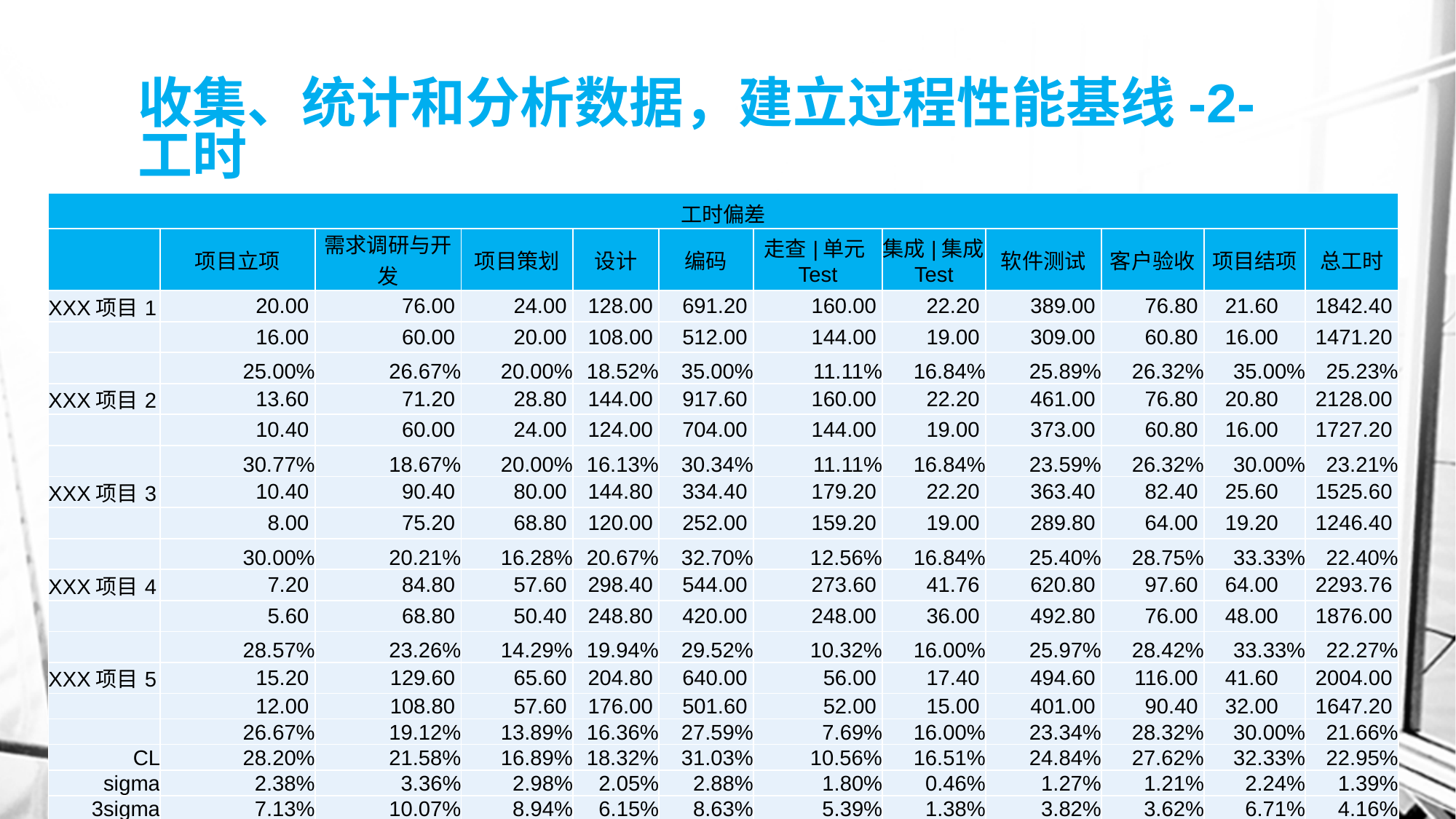

# 收集、统计和分析数据，建立过程性能基线-2-工时
| 工时偏差 |  |  |  |  |  |  |  |  |  |  |  |
| --- | --- | --- | --- | --- | --- | --- | --- | --- | --- | --- | --- |
|  | 项目立项 | 需求调研与开发 | 项目策划 | 设计 | 编码 | 走查|单元Test | 集成|集成Test | 软件测试 | 客户验收 | 项目结项 | 总工时 |
| XXX项目1 | 20.00 | 76.00 | 24.00 | 128.00 | 691.20 | 160.00 | 22.20 | 389.00 | 76.80 | 21.60 | 1842.40 |
|  | 16.00 | 60.00 | 20.00 | 108.00 | 512.00 | 144.00 | 19.00 | 309.00 | 60.80 | 16.00 | 1471.20 |
|  | 25.00% | 26.67% | 20.00% | 18.52% | 35.00% | 11.11% | 16.84% | 25.89% | 26.32% | 35.00% | 25.23% |
| XXX项目2 | 13.60 | 71.20 | 28.80 | 144.00 | 917.60 | 160.00 | 22.20 | 461.00 | 76.80 | 20.80 | 2128.00 |
|  | 10.40 | 60.00 | 24.00 | 124.00 | 704.00 | 144.00 | 19.00 | 373.00 | 60.80 | 16.00 | 1727.20 |
|  | 30.77% | 18.67% | 20.00% | 16.13% | 30.34% | 11.11% | 16.84% | 23.59% | 26.32% | 30.00% | 23.21% |
| XXX项目3 | 10.40 | 90.40 | 80.00 | 144.80 | 334.40 | 179.20 | 22.20 | 363.40 | 82.40 | 25.60 | 1525.60 |
|  | 8.00 | 75.20 | 68.80 | 120.00 | 252.00 | 159.20 | 19.00 | 289.80 | 64.00 | 19.20 | 1246.40 |
|  | 30.00% | 20.21% | 16.28% | 20.67% | 32.70% | 12.56% | 16.84% | 25.40% | 28.75% | 33.33% | 22.40% |
| XXX项目4 | 7.20 | 84.80 | 57.60 | 298.40 | 544.00 | 273.60 | 41.76 | 620.80 | 97.60 | 64.00 | 2293.76 |
|  | 5.60 | 68.80 | 50.40 | 248.80 | 420.00 | 248.00 | 36.00 | 492.80 | 76.00 | 48.00 | 1876.00 |
|  | 28.57% | 23.26% | 14.29% | 19.94% | 29.52% | 10.32% | 16.00% | 25.97% | 28.42% | 33.33% | 22.27% |
| XXX项目5 | 15.20 | 129.60 | 65.60 | 204.80 | 640.00 | 56.00 | 17.40 | 494.60 | 116.00 | 41.60 | 2004.00 |
|  | 12.00 | 108.80 | 57.60 | 176.00 | 501.60 | 52.00 | 15.00 | 401.00 | 90.40 | 32.00 | 1647.20 |
|  | 26.67% | 19.12% | 13.89% | 16.36% | 27.59% | 7.69% | 16.00% | 23.34% | 28.32% | 30.00% | 21.66% |
| CL | 28.20% | 21.58% | 16.89% | 18.32% | 31.03% | 10.56% | 16.51% | 24.84% | 27.62% | 32.33% | 22.95% |
| sigma | 2.38% | 3.36% | 2.98% | 2.05% | 2.88% | 1.80% | 0.46% | 1.27% | 1.21% | 2.24% | 1.39% |
| 3sigma | 7.13% | 10.07% | 8.94% | 6.15% | 8.63% | 5.39% | 1.38% | 3.82% | 3.62% | 6.71% | 4.16% |
| LCL | 21.08% | 11.51% | 7.95% | 12.18% | 22.40% | 5.17% | 15.12% | 21.01% | 24.01% | 25.63% | 18.79% |
| UCL | 35.33% | 31.66% | 25.83% | 24.47% | 39.66% | 15.95% | 17.89% | 28.66% | 31.24% | 39.04% | 27.11% |
19